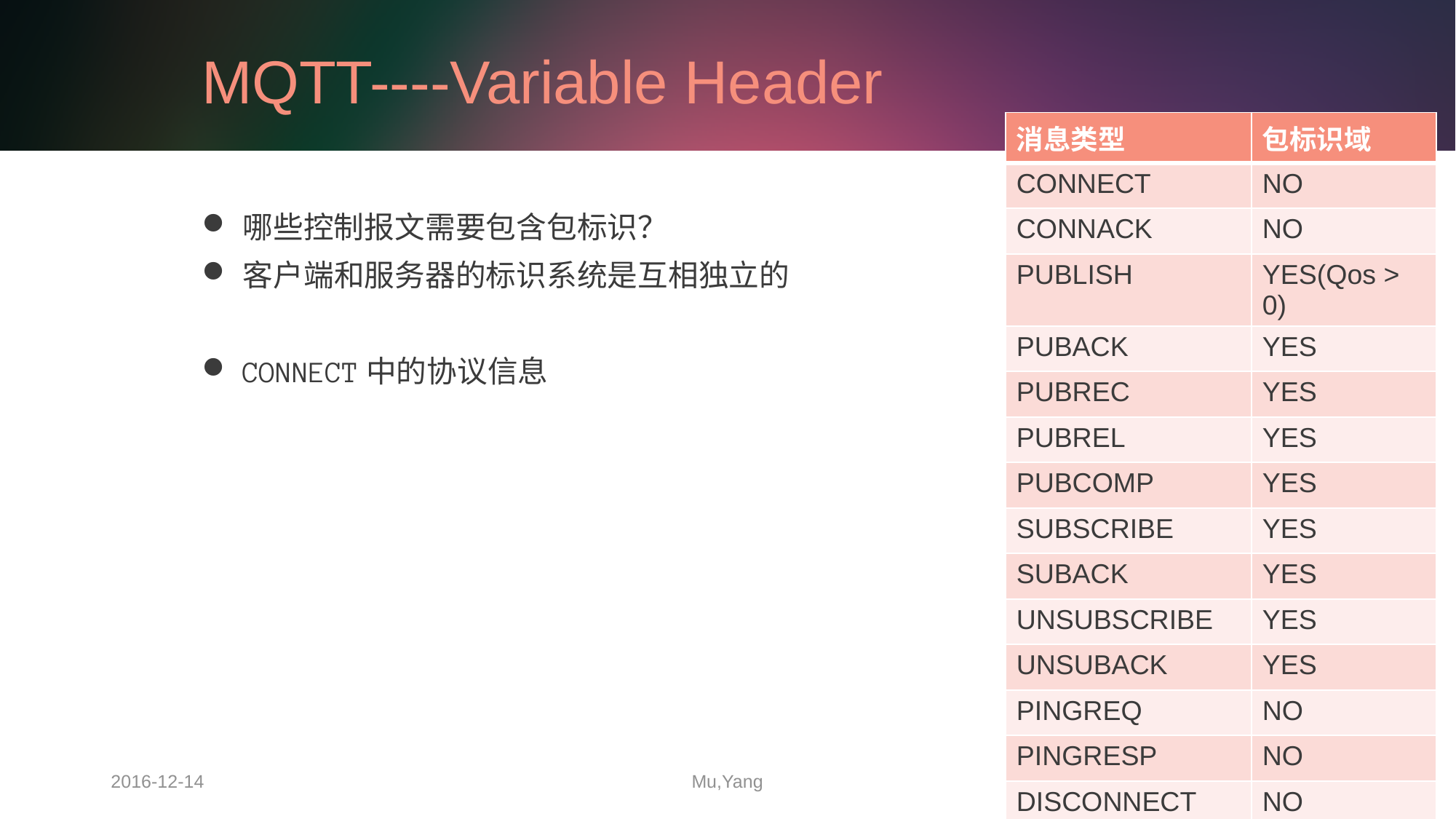

# MQTT----Variable Header
| 消息类型 | 包标识域 |
| --- | --- |
| CONNECT | NO |
| CONNACK | NO |
| PUBLISH | YES(Qos > 0) |
| PUBACK | YES |
| PUBREC | YES |
| PUBREL | YES |
| PUBCOMP | YES |
| SUBSCRIBE | YES |
| SUBACK | YES |
| UNSUBSCRIBE | YES |
| UNSUBACK | YES |
| PINGREQ | NO |
| PINGRESP | NO |
| DISCONNECT | NO |
哪些控制报文需要包含包标识？
客户端和服务器的标识系统是互相独立的

CONNECT中的协议信息

2016-12-14
Mu,Yang
14